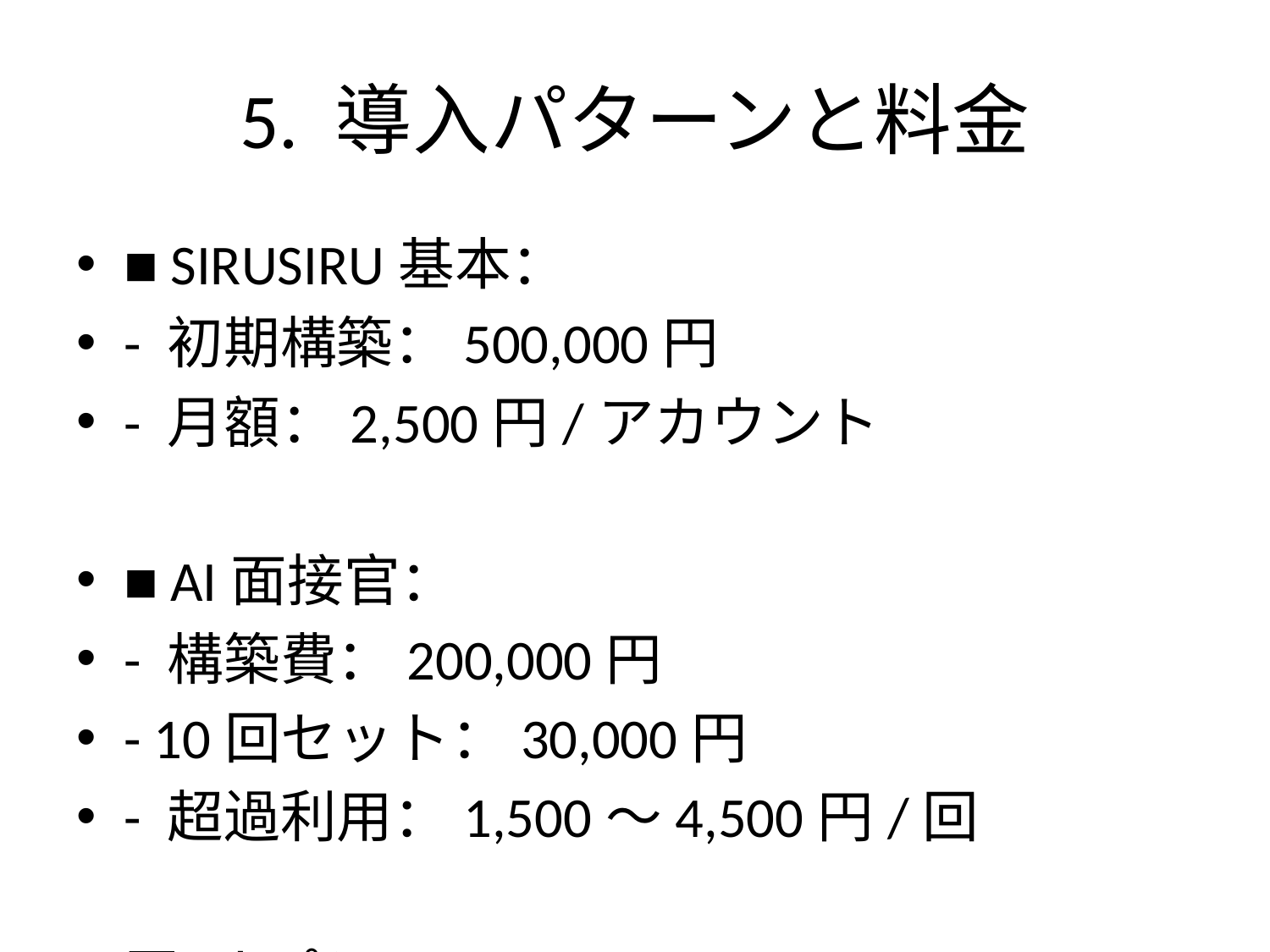

# 5. 導入パターンと料金
■ SIRUSIRU基本：
- 初期構築：500,000円
- 月額：2,500円/アカウント

■ AI面接官：
- 構築費：200,000円
- 10回セット：30,000円
- 超過利用：1,500〜4,500円/回

■ オプション：
- アバター：700,000円
- アニメーション：200,000円〜
- ロゴ演出：200,000円